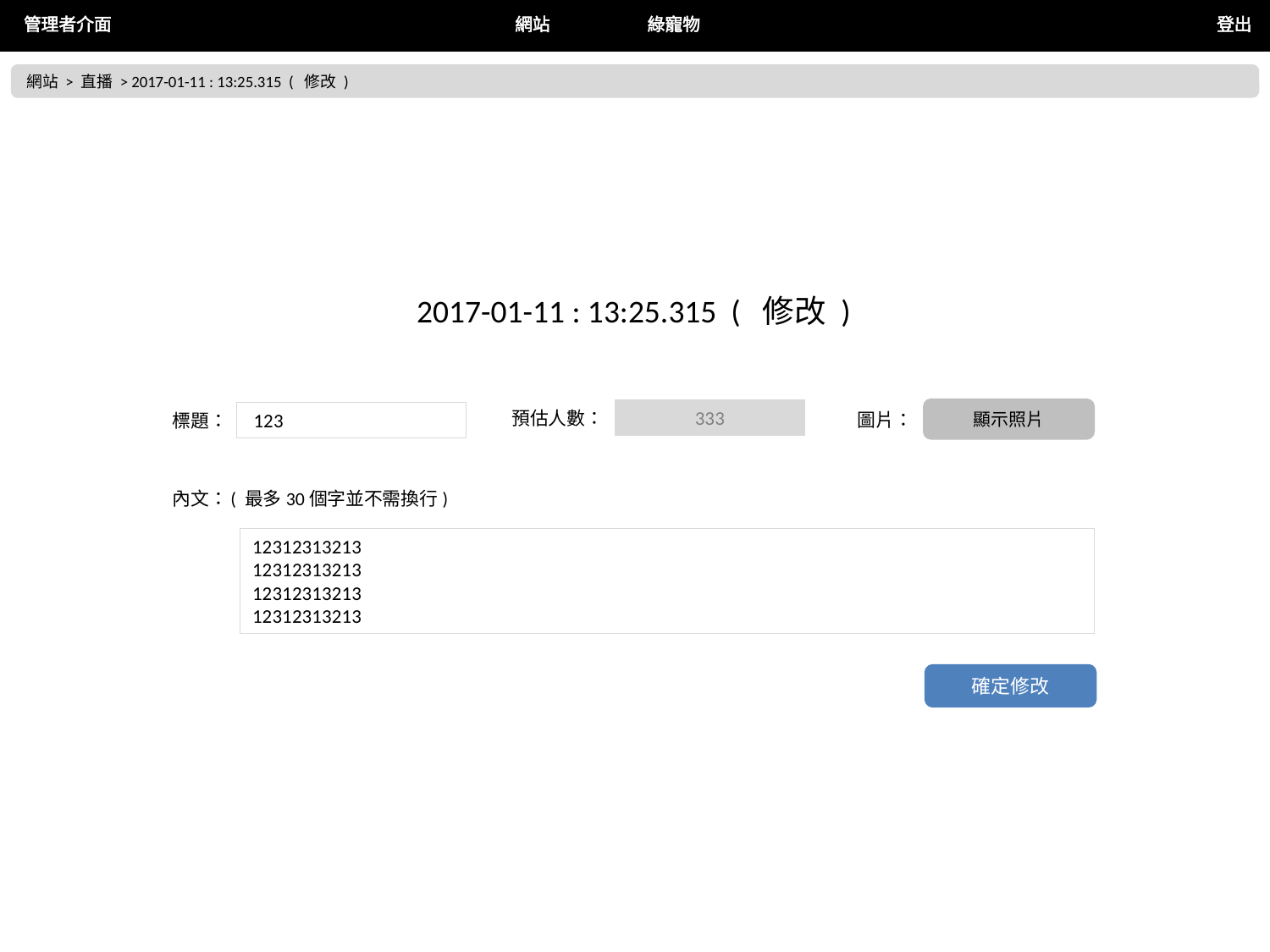

綠寵物
網站
登出
管理者介面
網站 > 直播 > 2017-01-11 : 13:25.315  (  修改 )
2017-01-11 : 13:25.315  (  修改 )
333
顯示照片
預估人數：
 123
圖片：
標題：
內文：
( 最多30個字並不需換行)
12312313213
12312313213
12312313213
12312313213
確定修改